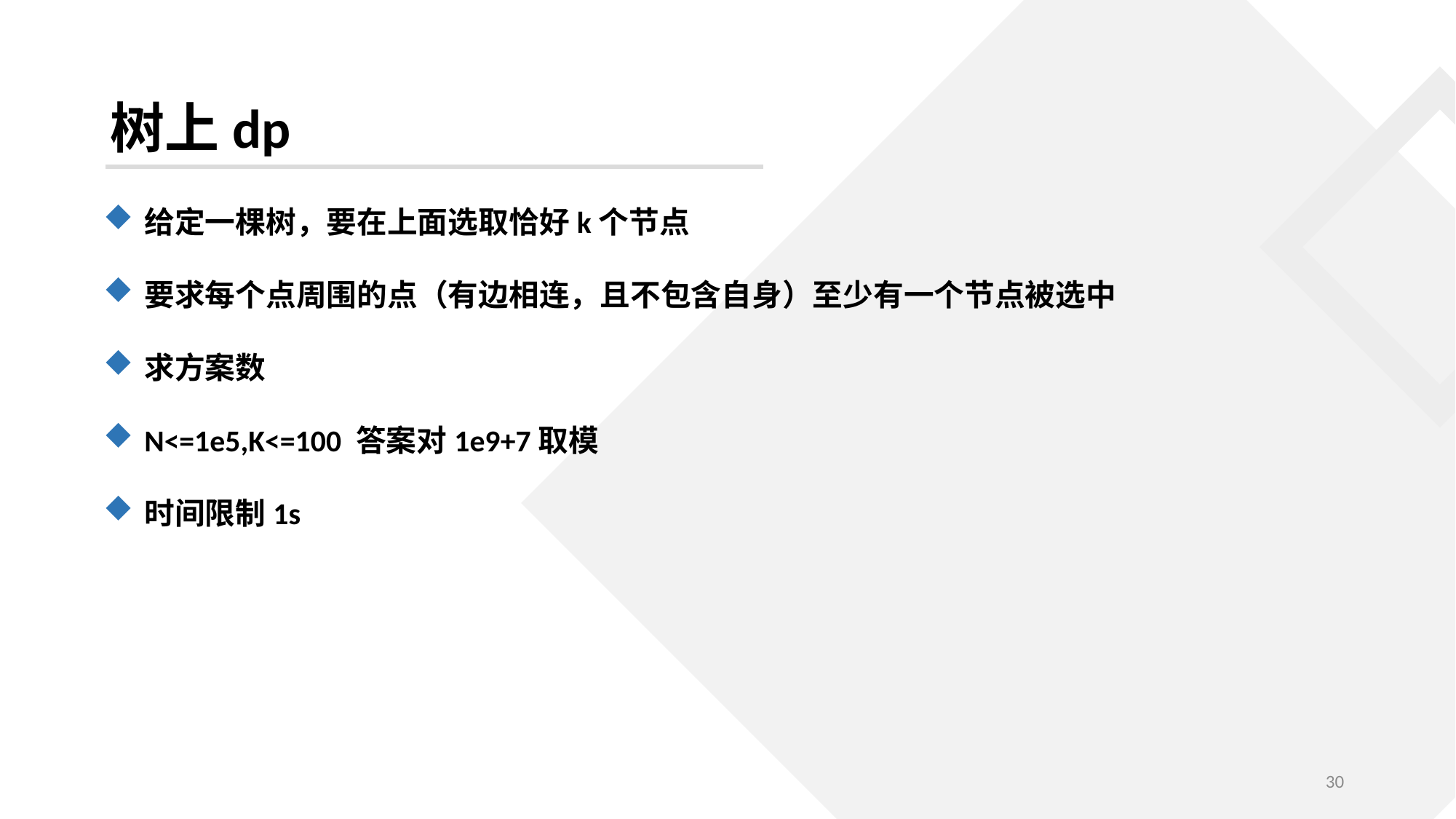

树上dp
给定一棵树，要在上面选取恰好k个节点

要求每个点周围的点（有边相连，且不包含自身）至少有一个节点被选中

求方案数

N<=1e5,K<=100 答案对1e9+7取模

时间限制1s
30